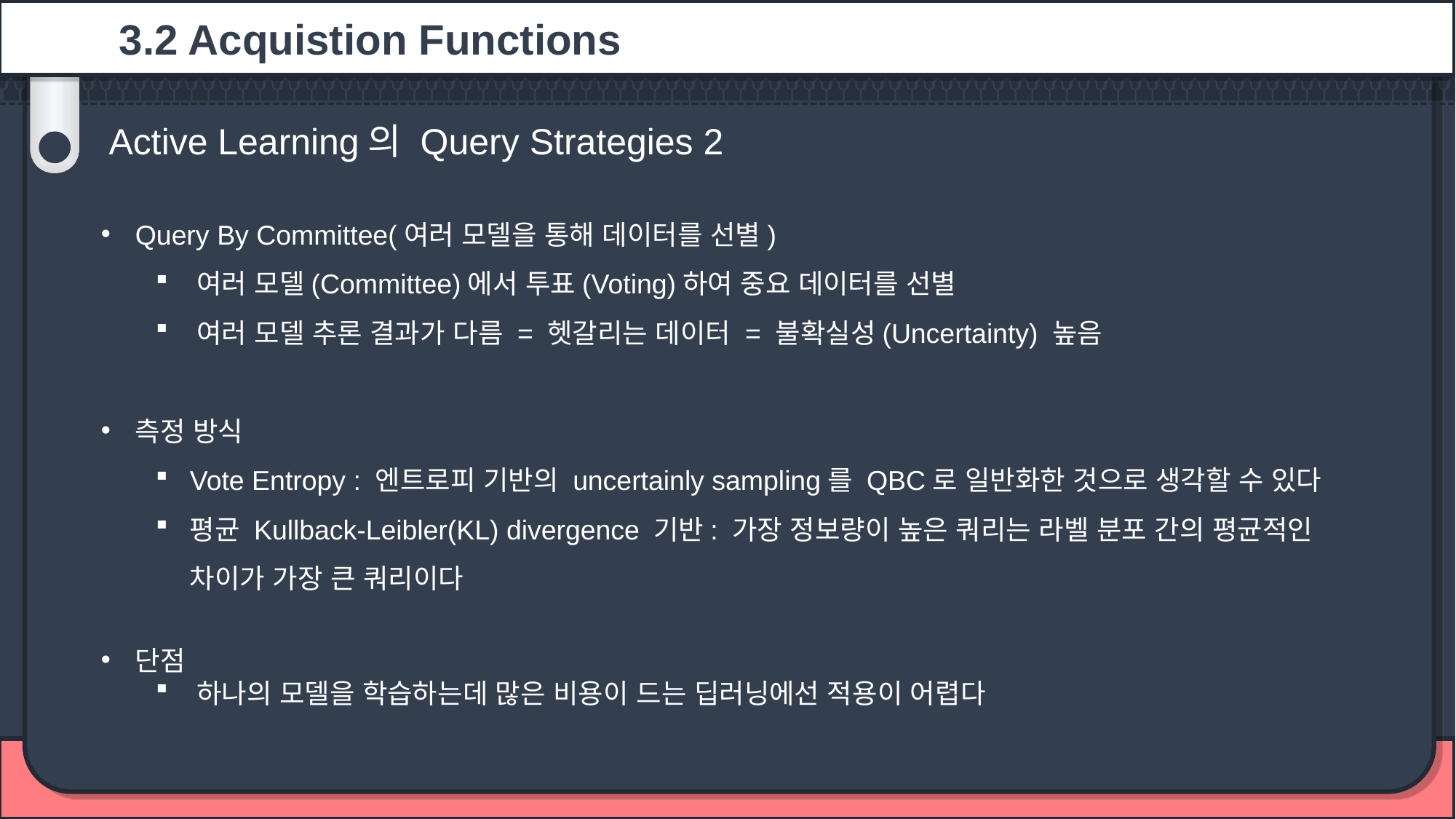

3.2 Acquistion Functions

Active Learning의 Query Strategies 2
Query By Committee(여러 모델을 통해 데이터를 선별)
여러 모델(Committee)에서 투표(Voting)하여 중요 데이터를 선별
여러 모델 추론 결과가 다름 = 헷갈리는 데이터 = 불확실성(Uncertainty) 높음

측정 방식
Vote Entropy : 엔트로피 기반의 uncertainly sampling를 QBC로 일반화한 것으로 생각할 수 있다
평균 Kullback-Leibler(KL) divergence 기반: 가장 정보량이 높은 쿼리는 라벨 분포 간의 평균적인 차이가 가장 큰 쿼리이다

단점
하나의 모델을 학습하는데 많은 비용이 드는 딥러닝에선 적용이 어렵다